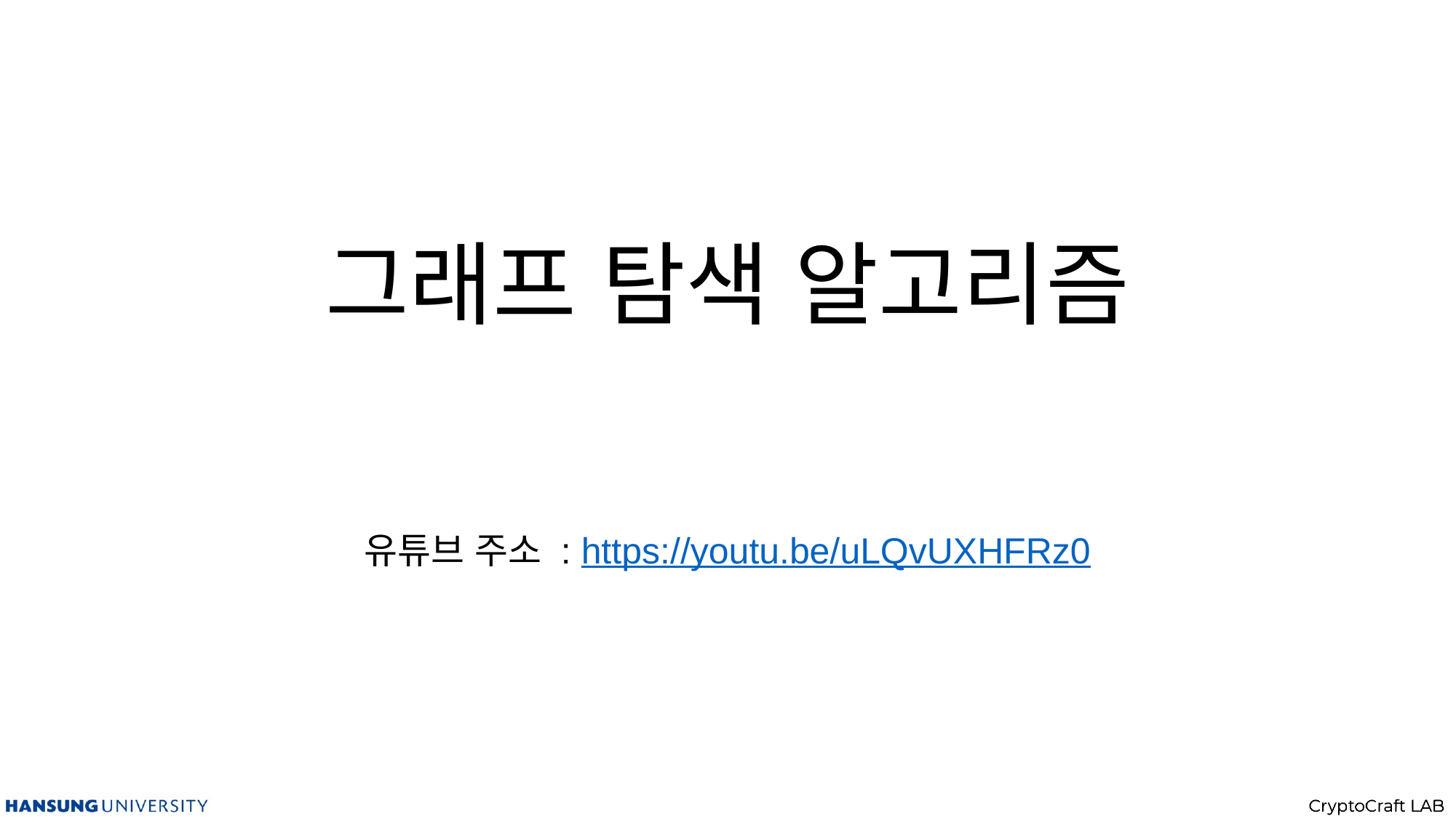

# 그래프 탐색 알고리즘
유튜브 주소 : https://youtu.be/uLQvUXHFRz0